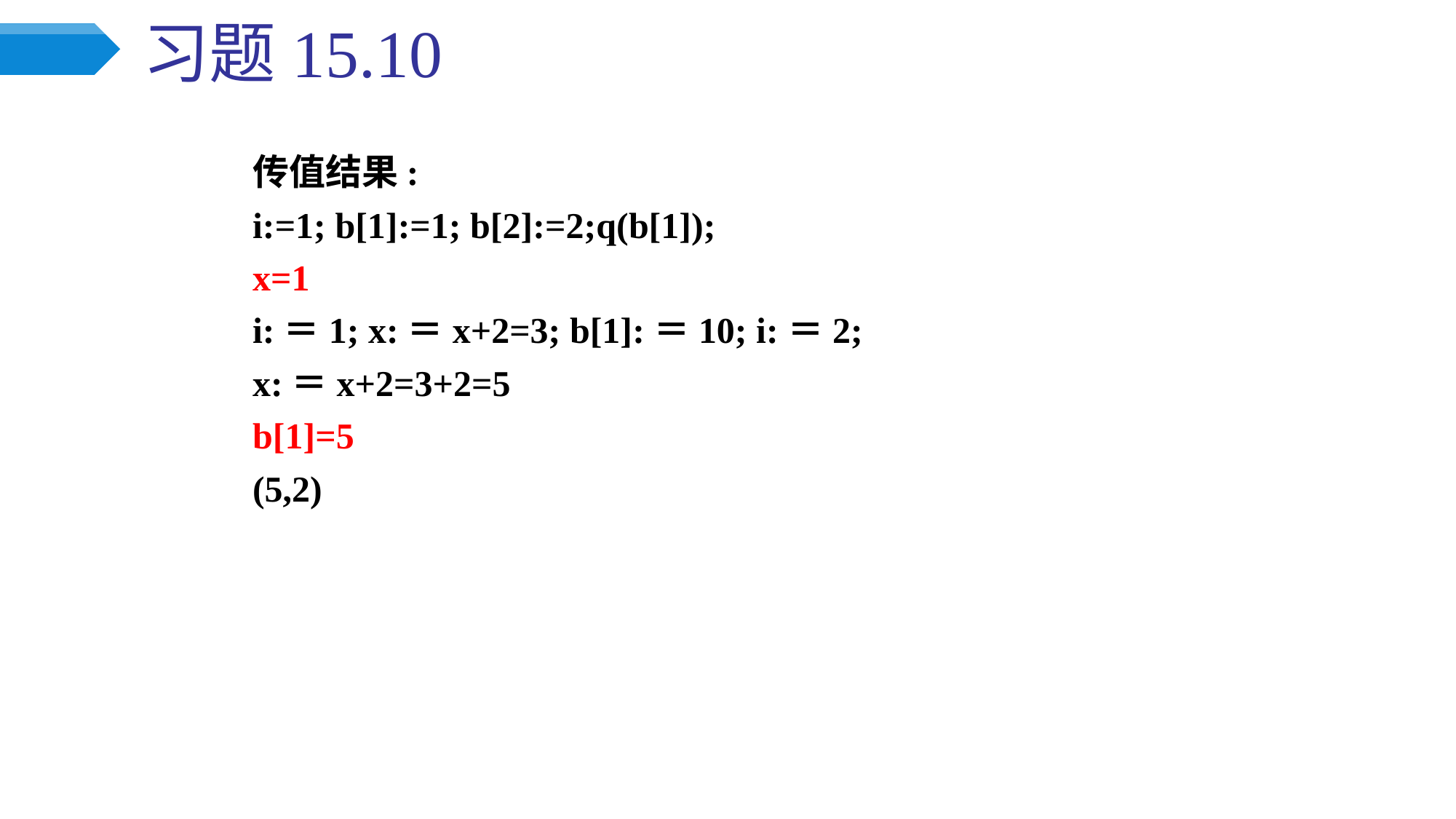

# 习题15.10
传值结果:
i:=1; b[1]:=1; b[2]:=2;q(b[1]);
x=1
i:＝1; x:＝x+2=3; b[1]:＝10; i:＝2;
x:＝x+2=3+2=5
b[1]=5
(5,2)